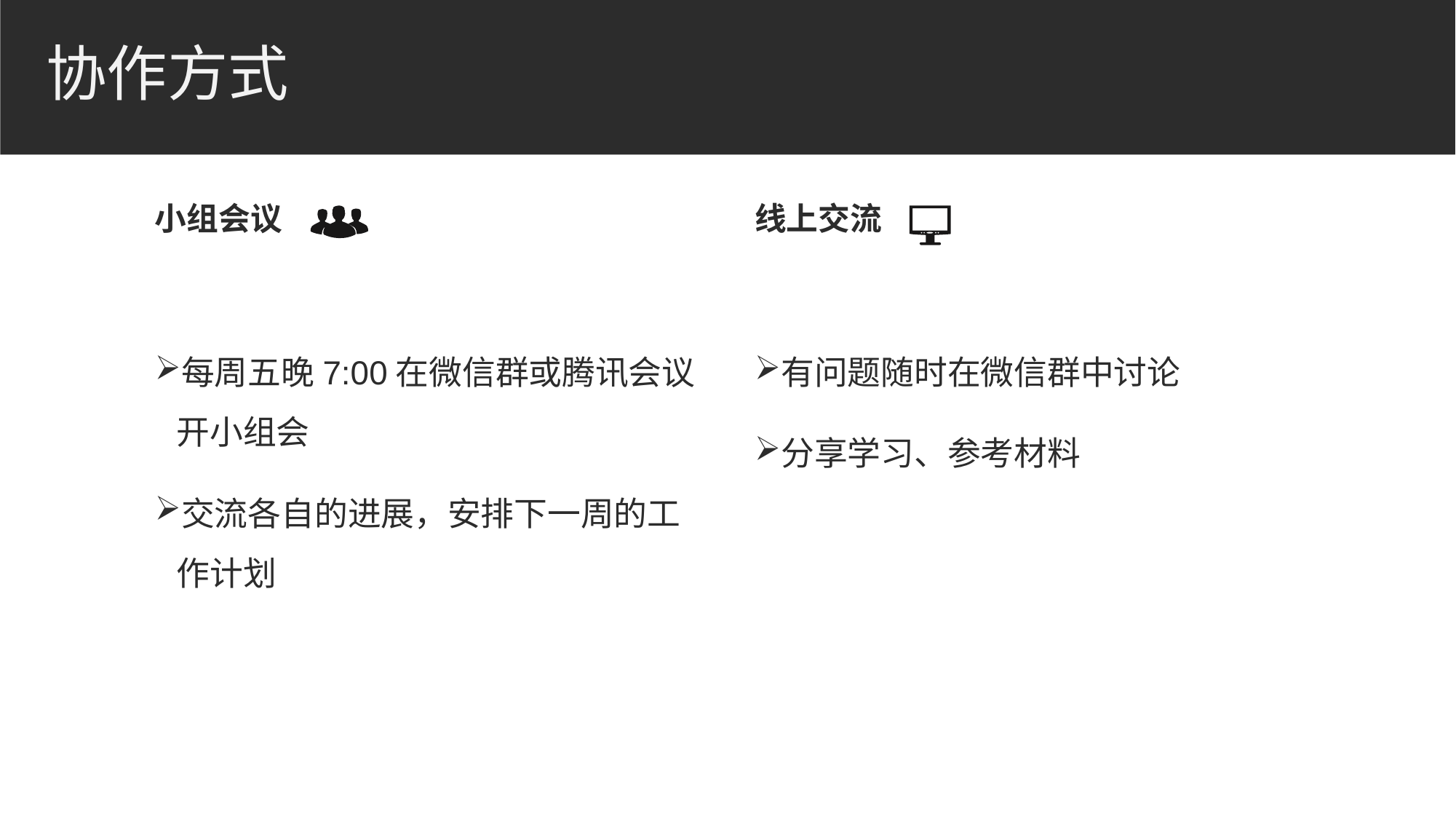

# 协作方式
小组会议
线上交流

有问题随时在微信群中讨论
分享学习、参考材料

每周五晚7:00在微信群或腾讯会议开小组会
交流各自的进展，安排下一周的工作计划